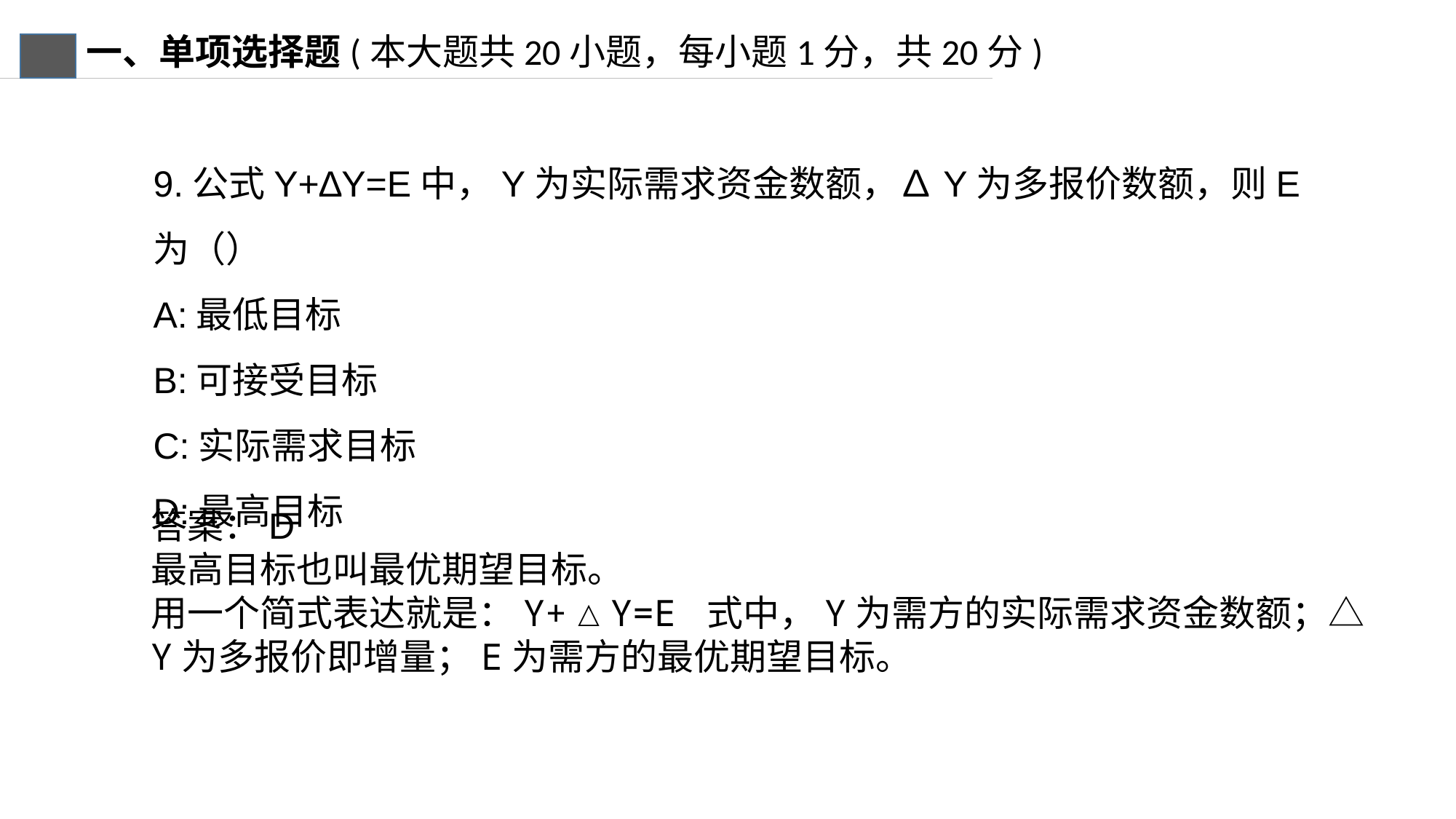

一、单项选择题(本大题共20小题，每小题1分，共20分)

9.公式Y+∆Y=E中，Y为实际需求资金数额，∆Y为多报价数额，则E为（）
A:最低目标
B:可接受目标
C:实际需求目标
D:最高目标
答案：D
最高目标也叫最优期望目标。
用一个简式表达就是：Y+△Y=E 式中，Y为需方的实际需求资金数额；△Y为多报价即增量；E为需方的最优期望目标。